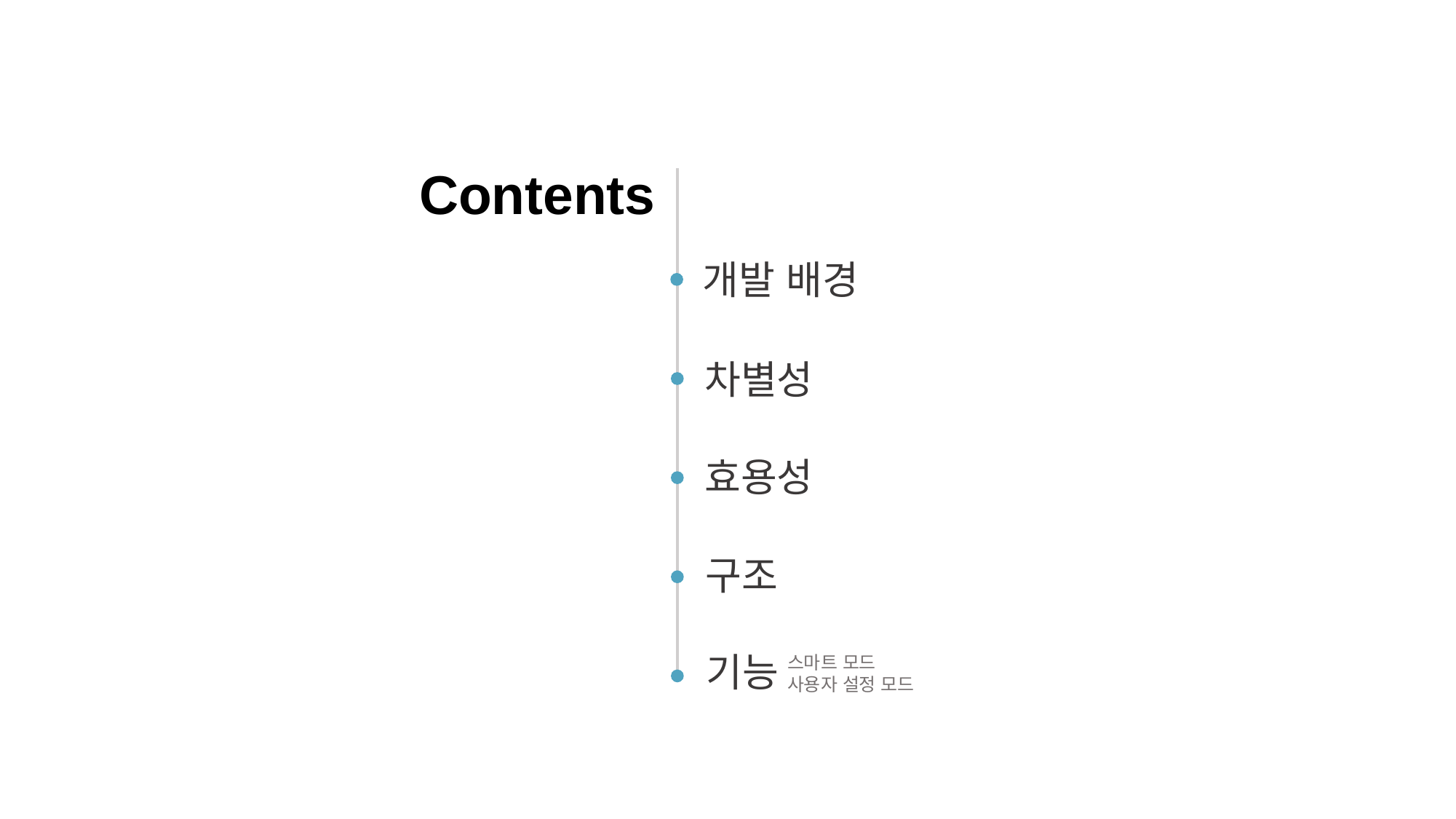

Contents
개발 배경

차별성

효용성

구조

기능
스마트 모드
사용자 설정 모드